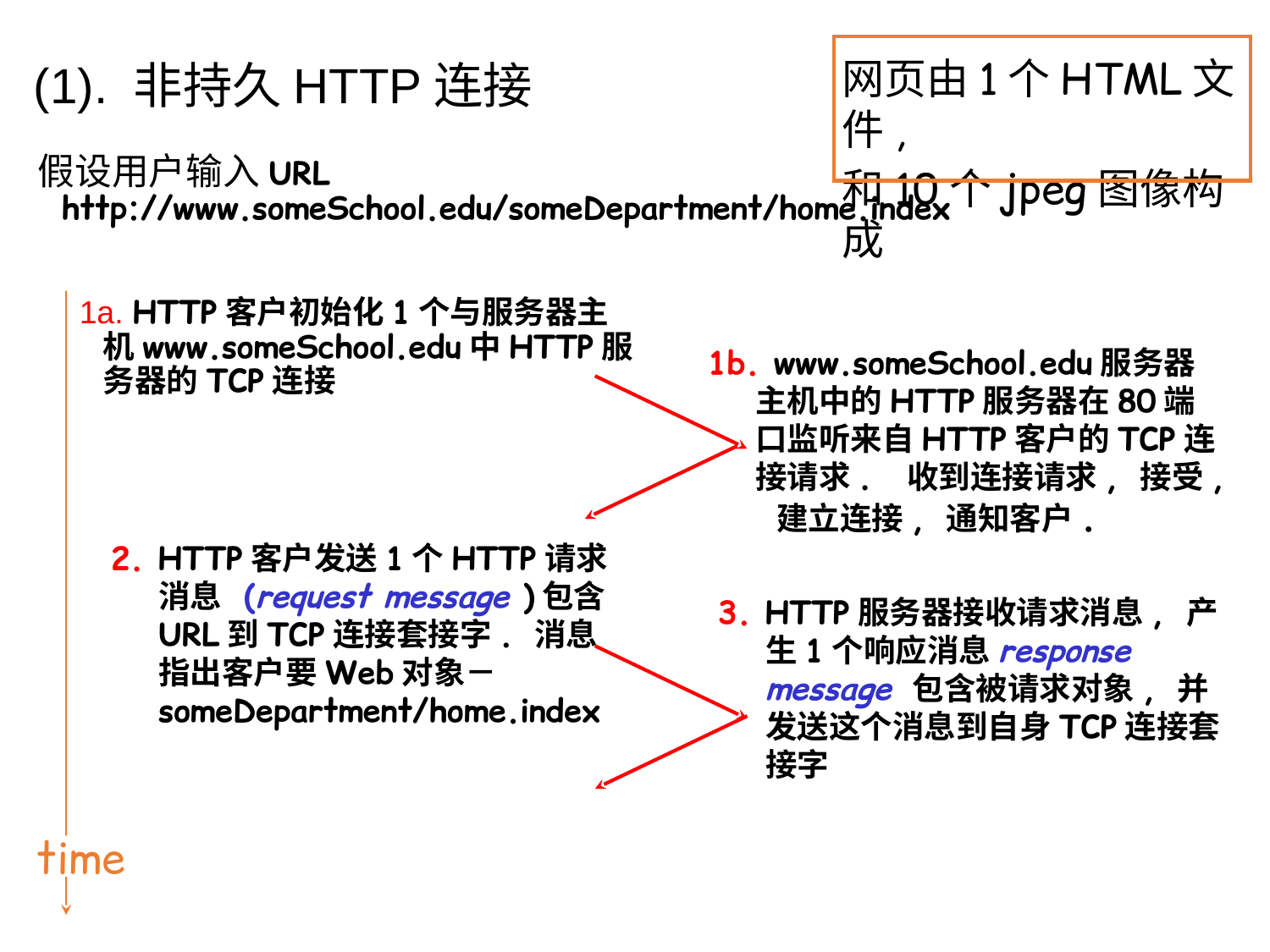

# (1). 非持久HTTP连接

网页由1个HTML文件,
和10个jpeg图像构成
假设用户输入URL http://www.someSchool.edu/someDepartment/home.index
1a. HTTP客户初始化1个与服务器主机www.someSchool.edu中HTTP服务器的TCP连接

1b. www.someSchool.edu服务器主机中的HTTP服务器在80端口监听来自HTTP客户的TCP连接请求.  收到连接请求, 接受, 建立连接, 通知客户.

2. HTTP客户发送1个HTTP请求消息  (request message )包含URL到TCP连接套接字. 消息指出客户要Web对象－someDepartment/home.index
3. HTTP服务器接收请求消息, 产生1个响应消息response message 包含被请求对象, 并发送这个消息到自身TCP连接套接字

time